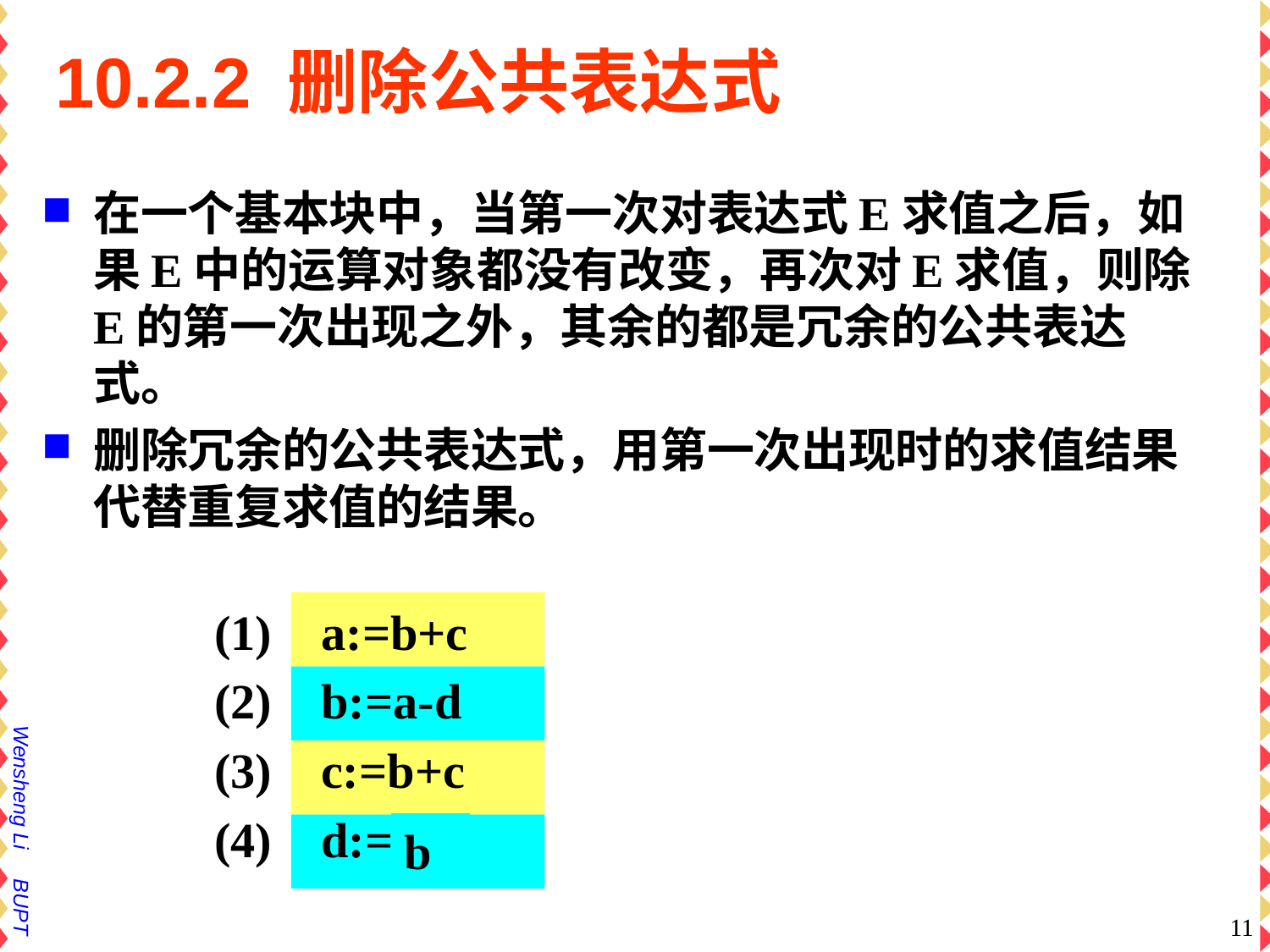

# 10.2.2 删除公共表达式
在一个基本块中，当第一次对表达式E求值之后，如果E中的运算对象都没有改变，再次对E求值，则除E的第一次出现之外，其余的都是冗余的公共表达式。
删除冗余的公共表达式，用第一次出现时的求值结果代替重复求值的结果。

(1)    a:=b+c
(2)    b:=a-d
(3)    c:=b+c
(4)    d:=a-d

b
11